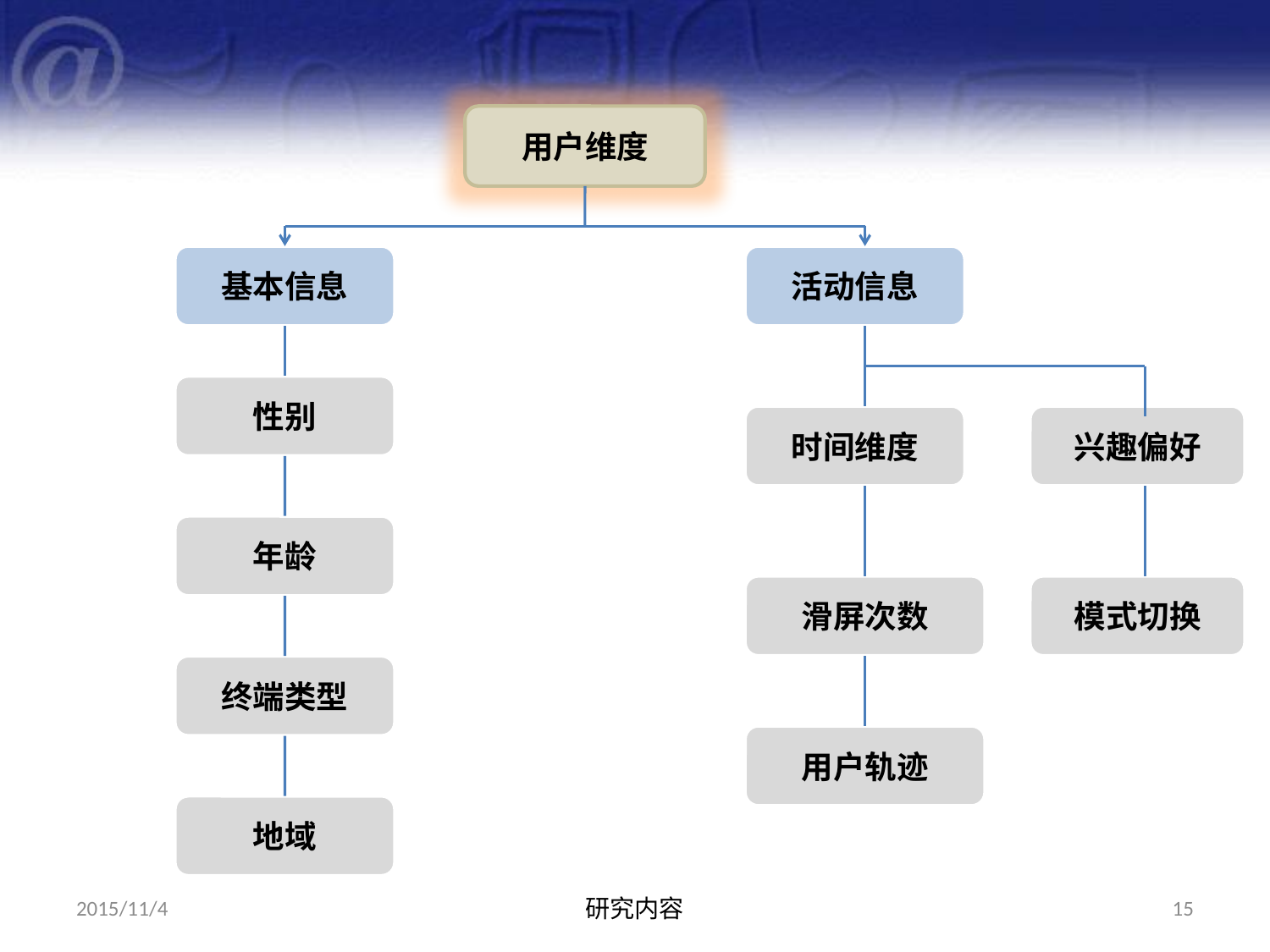

用户维度
基本信息
活动信息
性别
时间维度
兴趣偏好
年龄
滑屏次数
模式切换
终端类型
用户轨迹
地域
2015/11/4
研究内容
15